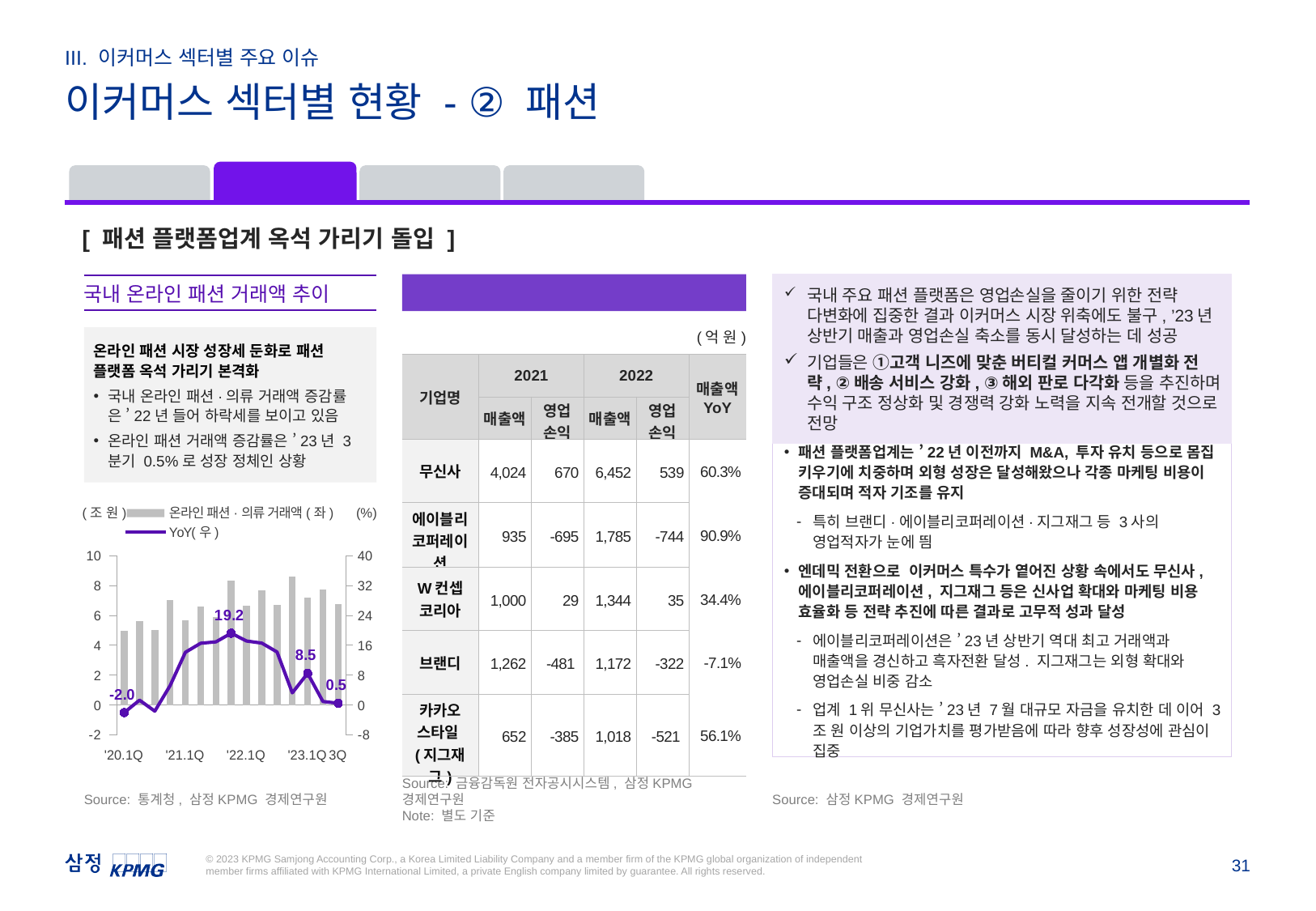

III. 이커머스 섹터별 주요 이슈
이커머스 섹터별 현황 - ② 패션
패션
식품
딜리버리
라이프스타일
[ 패션 플랫폼업계 옥석 가리기 돌입 ]
주요 패션 플랫폼 실적 현황
국내 주요 패션 플랫폼은 영업손실을 줄이기 위한 전략 다변화에 집중한 결과 이커머스 시장 위축에도 불구, ’23년 상반기 매출과 영업손실 축소를 동시 달성하는 데 성공
기업들은 ①고객 니즈에 맞춘 버티컬 커머스 앱 개별화 전략, ②배송 서비스 강화, ③해외 판로 다각화 등을 추진하며 수익 구조 정상화 및 경쟁력 강화 노력을 지속 전개할 것으로 전망
패션 플랫폼업계는 ’22년 이전까지 M&A, 투자 유치 등으로 몸집 키우기에 치중하며 외형 성장은 달성해왔으나 각종 마케팅 비용이 증대되며 적자 기조를 유지
특히 브랜디·에이블리코퍼레이션·지그재그 등 3사의 영업적자가 눈에 띔
엔데믹 전환으로  이커머스 특수가 옅어진 상황 속에서도 무신사, 에이블리코퍼레이션, 지그재그 등은 신사업 확대와 마케팅 비용 효율화 등 전략 추진에 따른 결과로 고무적 성과 달성
에이블리코퍼레이션은 ’23년 상반기 역대 최고 거래액과 매출액을 경신하고 흑자전환 달성. 지그재그는 외형 확대와 영업손실 비중 감소
업계 1위 무신사는 ’23년 7월 대규모 자금을 유치한 데 이어 3조 원 이상의 기업가치를 평가받음에 따라 향후 성장성에 관심이 집중
국내 온라인 패션 거래액 추이
온라인 패션 시장 성장세 둔화로 패션 플랫폼 옥석 가리기 본격화
국내 온라인 패션·의류 거래액 증감률은 ’22년 들어 하락세를 보이고 있음
온라인 패션 거래액 증감률은 ’23년 3분기 0.5%로 성장 정체인 상황
(억 원)
| 기업명 | 2021 |  | 2022 |  | 매출액 YoY |
| --- | --- | --- | --- | --- | --- |
|  | 매출액 | 영업 손익 | 매출액 | 영업 손익 |  |
| 무신사 | 4,024 | 670 | 6,452 | 539 | 60.3% |
| 에이블리 코퍼레이션 | 935 | -695 | 1,785 | -744 | 90.9% |
| W컨셉 코리아 | 1,000 | 29 | 1,344 | 35 | 34.4% |
| 브랜디 | 1,262 | -481 | 1,172 | -322 | -7.1% |
| 카카오 스타일 (지그재그) | 652 | -385 | 1,018 | -521 | 56.1% |

### Chart

| Category | 온라인 패션·의류 거래액(좌) | YoY(우) |
|---|---|---|
| '20.1Q | 4.95879 | -2.0060269142092535 |
|  | 5.639518 | 1.3202219030641926 |
|  | 5.042616 | -1.6137894004052034 |
|  | 7.006991 | 5.215509629926831 |
| '21.1Q | 5.659627 | 14.133226049096653 |
|  | 6.57326 | 16.55712420813268 |
|  | 5.896534 | 16.934027893458474 |
|  | 8.35568 | 19.247762698710474 |
| '22.1Q | 6.630479 | 17.153992657113267 |
|  | 7.664469 | 16.600727797166094 |
|  | 6.735587 | 14.229596573173325 |
|  | 8.630284 | 3.2864350956475117 |
| '23.1Q | 7.194097 | 8.50041150873112 |
|  | 7.738255 | 0.9627020475912943 |
| 3Q | 6.769216 | 0.499273485740738 |
(조 원)
(%)
Source: 통계청, 삼정KPMG 경제연구원
Source: 금융감독원 전자공시시스템, 삼정KPMG 경제연구원
Note: 별도 기준
Source: 삼정KPMG 경제연구원